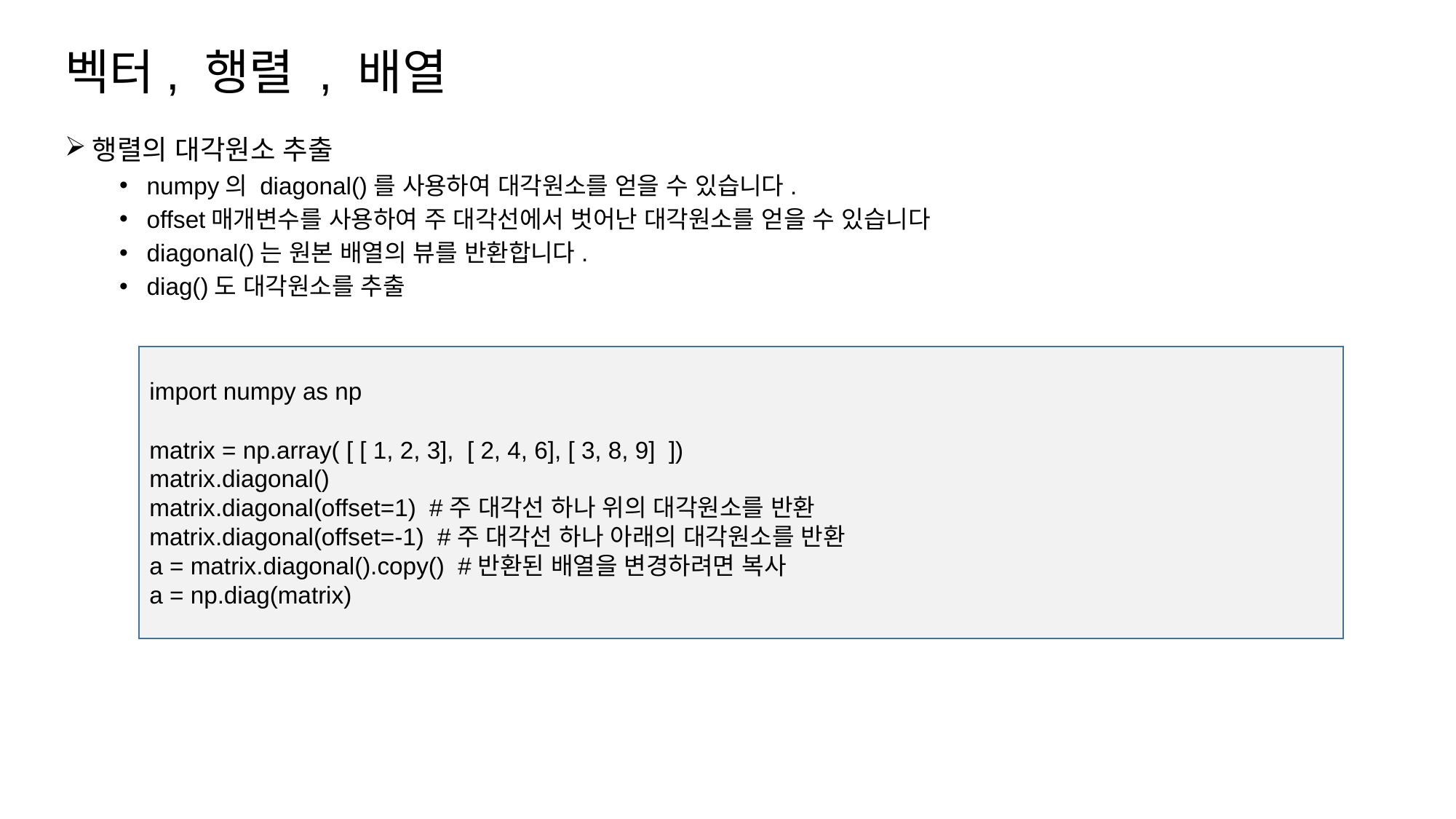

# 벡터, 행렬 , 배열
행렬의 대각원소 추출
numpy의 diagonal()를 사용하여 대각원소를 얻을 수 있습니다.
offset매개변수를 사용하여 주 대각선에서 벗어난 대각원소를 얻을 수 있습니다
diagonal()는 원본 배열의 뷰를 반환합니다.
diag()도 대각원소를 추출
import numpy as np

matrix = np.array( [ [ 1, 2, 3],  [ 2, 4, 6], [ 3, 8, 9]  ])
matrix.diagonal()
matrix.diagonal(offset=1)  #주 대각선 하나 위의 대각원소를 반환
matrix.diagonal(offset=-1)  #주 대각선 하나 아래의 대각원소를 반환
a = matrix.diagonal().copy()  #반환된 배열을 변경하려면 복사
a = np.diag(matrix)